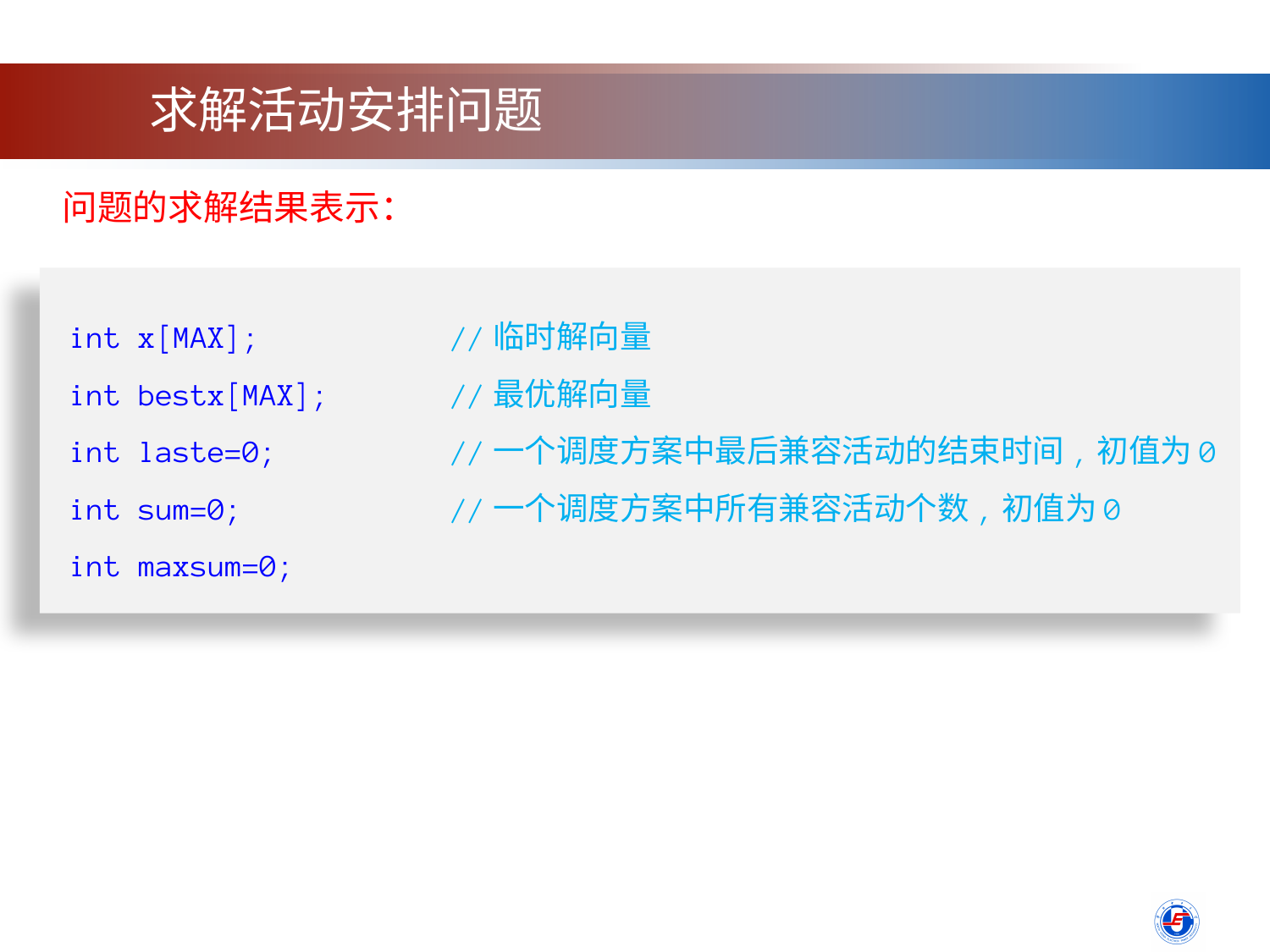

求解活动安排问题
问题的求解结果表示：
int x[MAX];		//临时解向量
int bestx[MAX];	//最优解向量
int laste=0;		//一个调度方案中最后兼容活动的结束时间,初值为0
int sum=0;		//一个调度方案中所有兼容活动个数,初值为0
int maxsum=0;